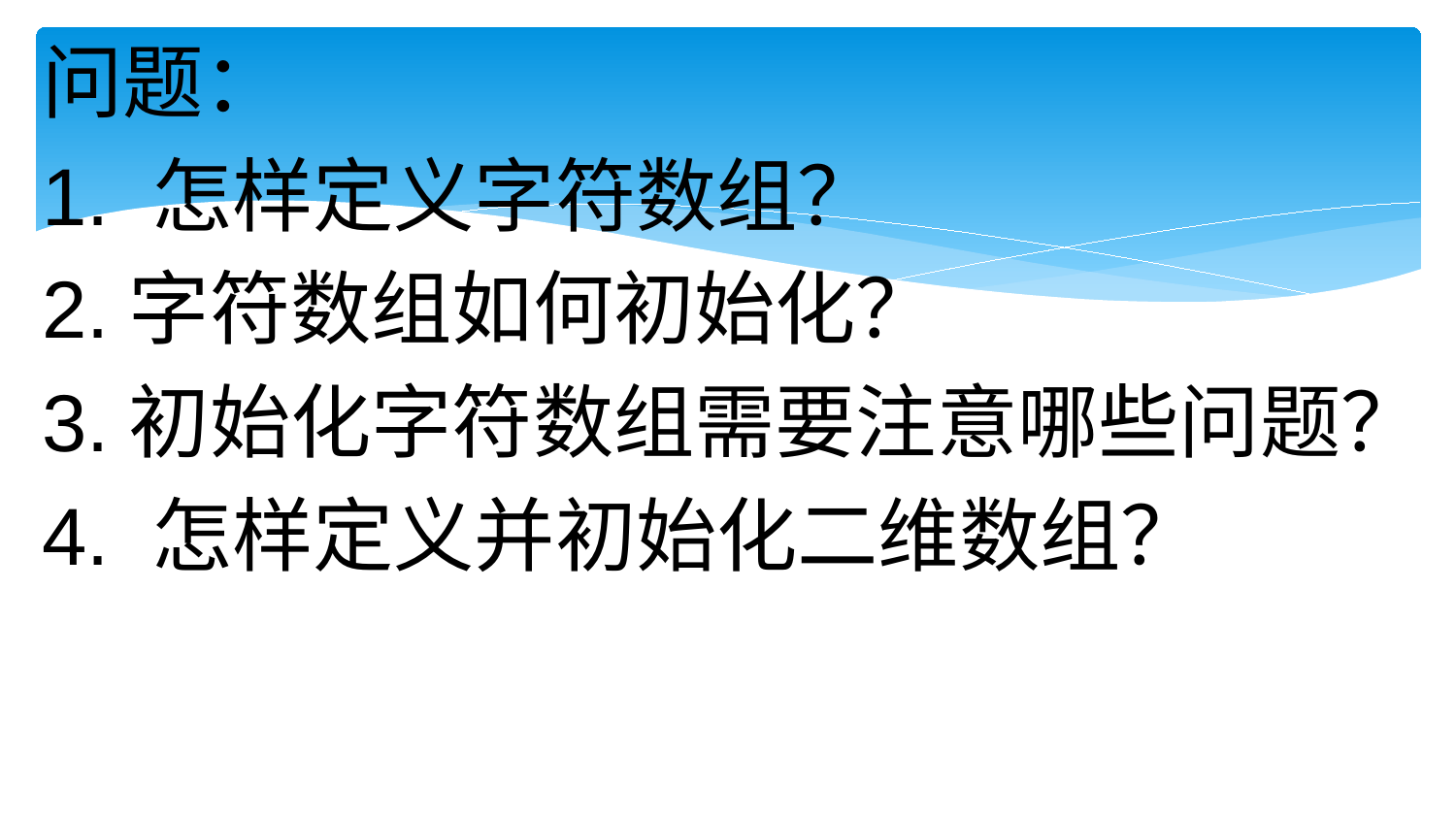

问题：
1. 怎样定义字符数组？
2.字符数组如何初始化？
3.初始化字符数组需要注意哪些问题？
4. 怎样定义并初始化二维数组？